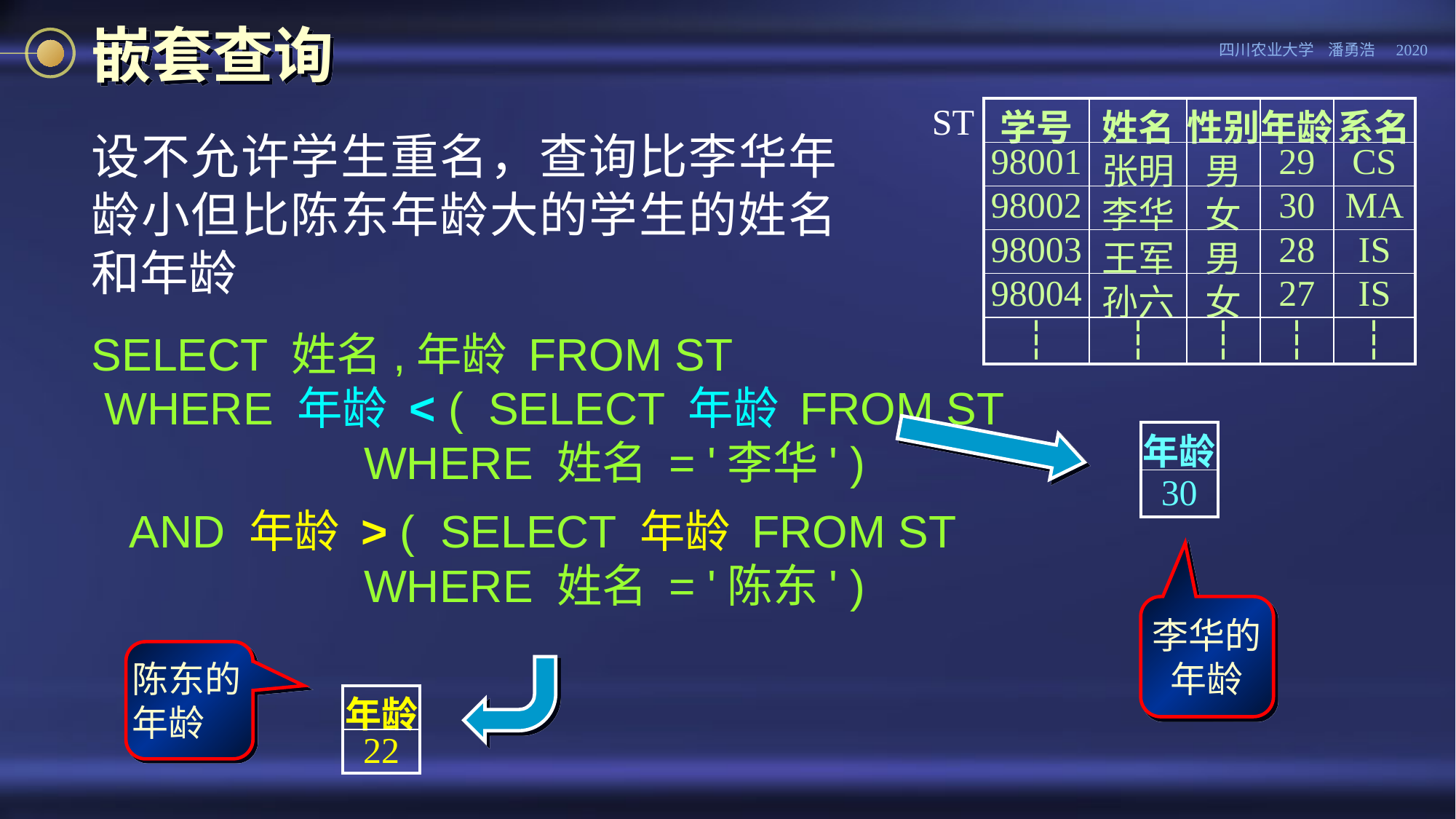

# 嵌套查询
ST
| 学号 | 姓名 | 性别 | 年龄 | 系名 |
| --- | --- | --- | --- | --- |
| 98001 | 张明 | 男 | 29 | CS |
| 98002 | 李华 | 女 | 30 | MA |
| 98003 | 王军 | 男 | 28 | IS |
| 98004 | 孙六 | 女 | 27 | IS |
| ┆ | ┆ | ┆ | ┆ | ┆ |
设不允许学生重名，查询比李华年龄小但比陈东年龄大的学生的姓名和年龄
SELECT 姓名,年龄 FROM ST
 WHERE 年龄 < (  SELECT 年龄 FROM ST
 	             WHERE 姓名 = '李华' )
   AND 年龄 > (  SELECT 年龄 FROM ST
 	             WHERE 姓名 = '陈东' )

| 年龄 |
| --- |
| 30 |
李华的年龄
陈东的年龄

| 年龄 |
| --- |
| 22 |